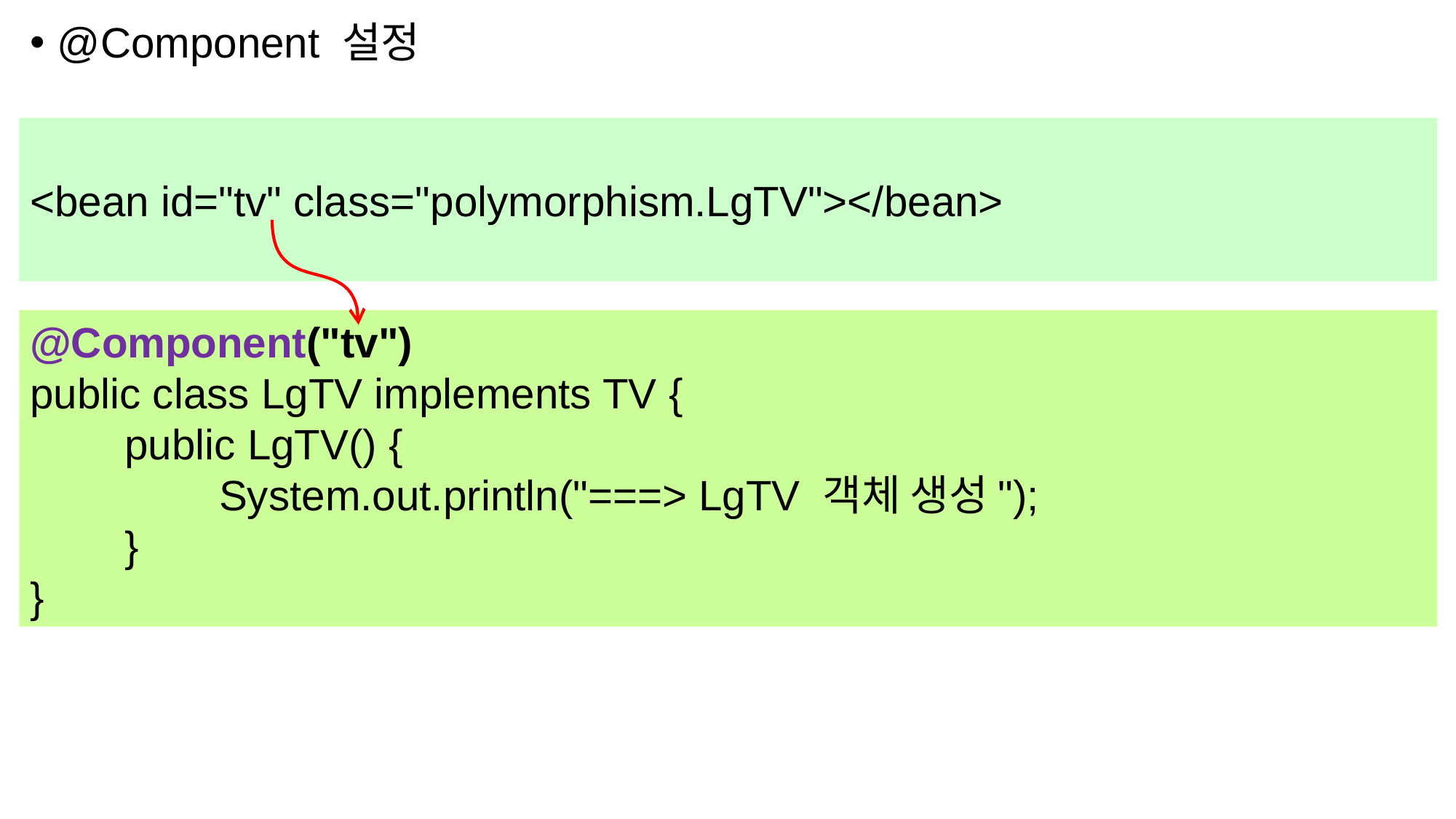

@Component 설정

<bean id="tv" class="polymorphism.LgTV"></bean>

@Component("tv")
public class LgTV implements TV {
        public LgTV() {
                System.out.println("===> LgTV 객체 생성");
        }
}